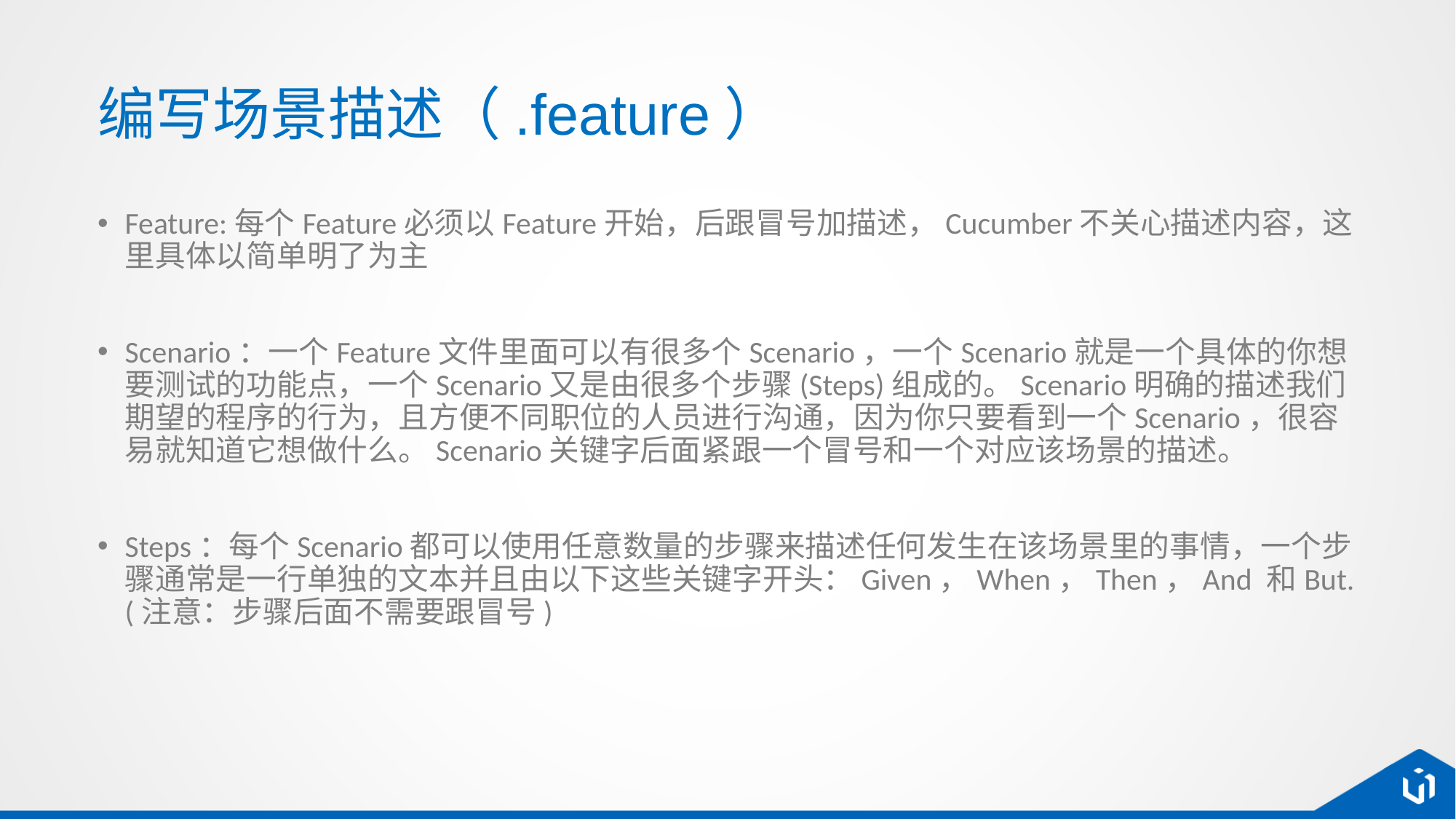

# 编写场景描述（.feature）
Feature:每个Feature必须以Feature开始，后跟冒号加描述，Cucumber不关心描述内容，这里具体以简单明了为主

Scenario：一个Feature文件里面可以有很多个Scenario，一个Scenario就是一个具体的你想要测试的功能点，一个Scenario又是由很多个步骤(Steps)组成的。Scenario明确的描述我们期望的程序的行为，且方便不同职位的人员进行沟通，因为你只要看到一个Scenario，很容易就知道它想做什么。Scenario关键字后面紧跟一个冒号和一个对应该场景的描述。

Steps：每个Scenario都可以使用任意数量的步骤来描述任何发生在该场景里的事情，一个步骤通常是一行单独的文本并且由以下这些关键字开头：Given，When，Then，And 和But. (注意：步骤后面不需要跟冒号)